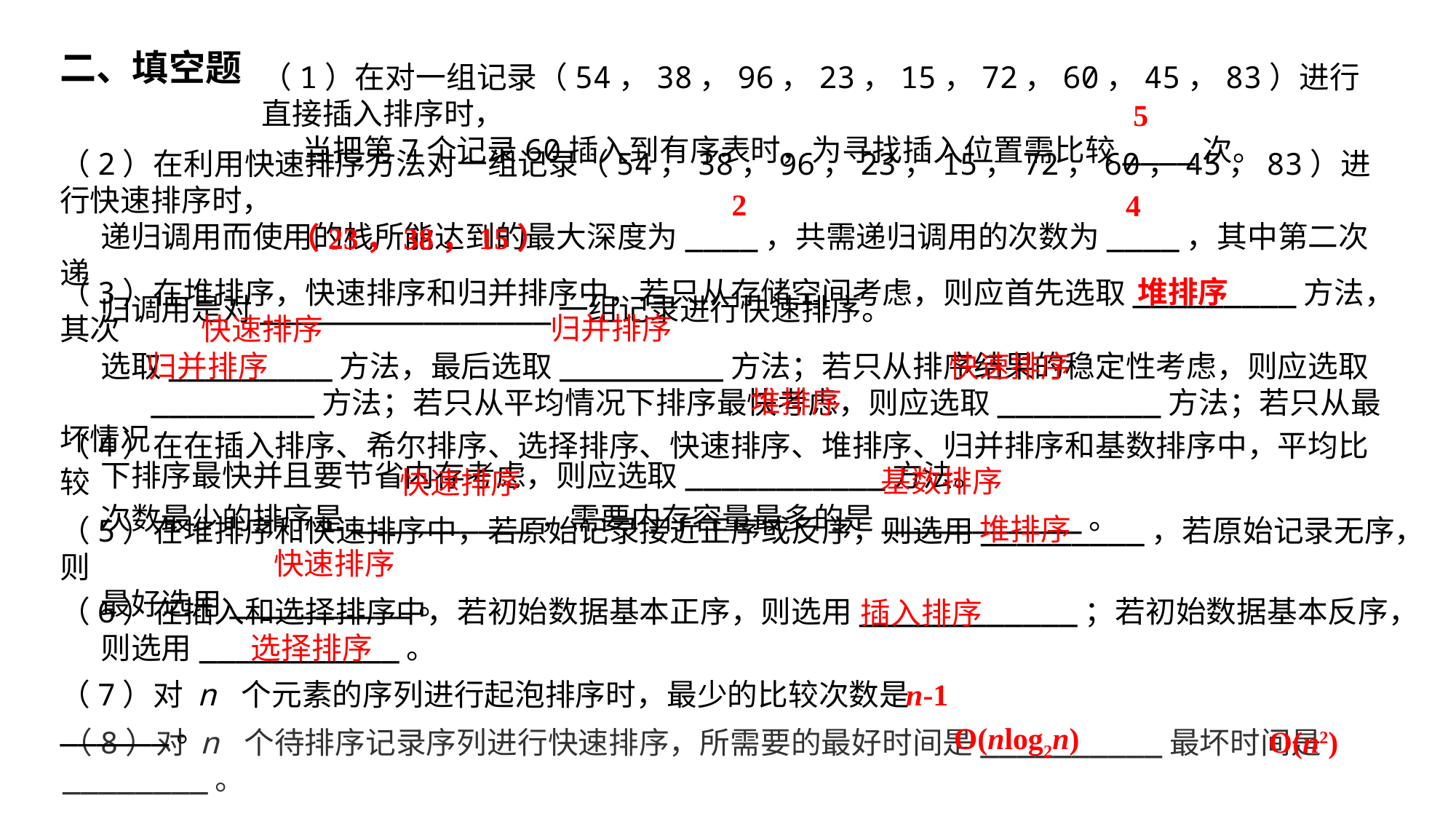

二、填空题
（1）在对一组记录（54，38，96，23，15，72，60，45，83）进行直接插入排序时，
     当把第7个记录60插入到有序表时，为寻找插入位置需比较____次。
5
（2）在利用快速排序方法对一组记录（54，38，96，23，15，72，60，45，83）进行快速排序时，
     递归调用而使用的栈所能达到的最大深度为____，共需递归调用的次数为____，其中第二次递
     归调用是对________________一组记录进行快速排序。
2
4
（23，38，15）
堆排序
（3）在堆排序，快速排序和归并排序中，若只从存储空间考虑，则应首先选取_________方法，其次
     选取_________方法，最后选取_________方法；若只从排序结果的稳定性考虑，则应选取
     _________方法；若只从平均情况下排序最快考虑，则应选取_________方法；若只从最坏情况
     下排序最快并且要节省内存考虑，则应选取___________方法。
归并排序
快速排序
快速排序
归并排序
堆排序
（4）在在插入排序、希尔排序、选择排序、快速排序、堆排序、归并排序和基数排序中，平均比较
     次数最少的排序是__________，需要内存容量最多的是___________。
基数排序
快速排序
堆排序
（5）在堆排序和快速排序中，若原始记录接近正序或反序，则选用_________，若原始记录无序，则
     最好选用__________。
快速排序
（6）在插入和选择排序中，若初始数据基本正序，则选用____________；若初始数据基本反序，
     则选用___________。
插入排序
选择排序
（7）对 n 个元素的序列进行起泡排序时，最少的比较次数是______。
n-1
O(nlog2n)
O(n2)
（8）对 n 个待排序记录序列进行快速排序，所需要的最好时间是__________最坏时间是________。